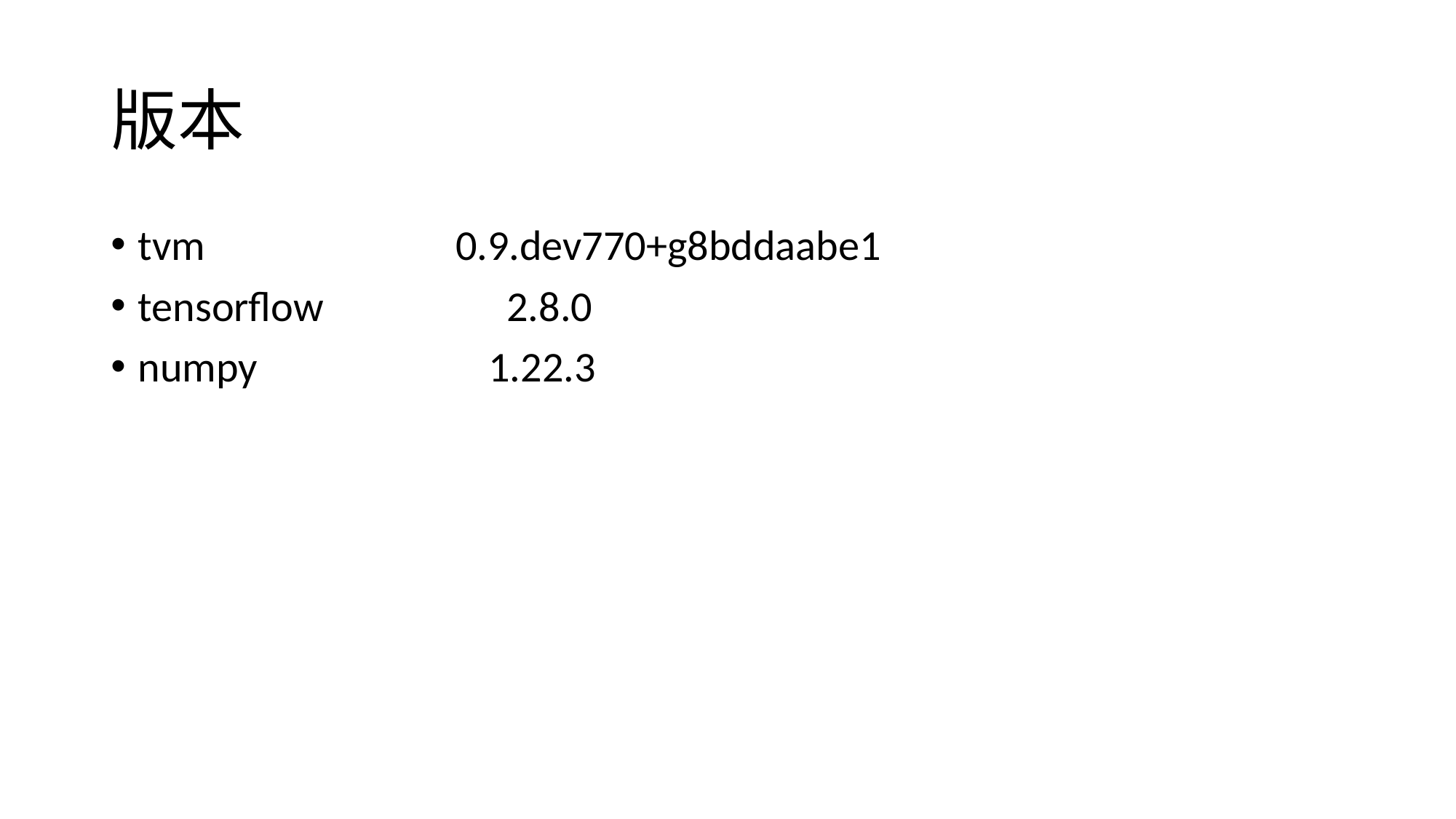

# 版本
tvm                          0.9.dev770+g8bddaabe1
tensorflow                   2.8.0
numpy                        1.22.3